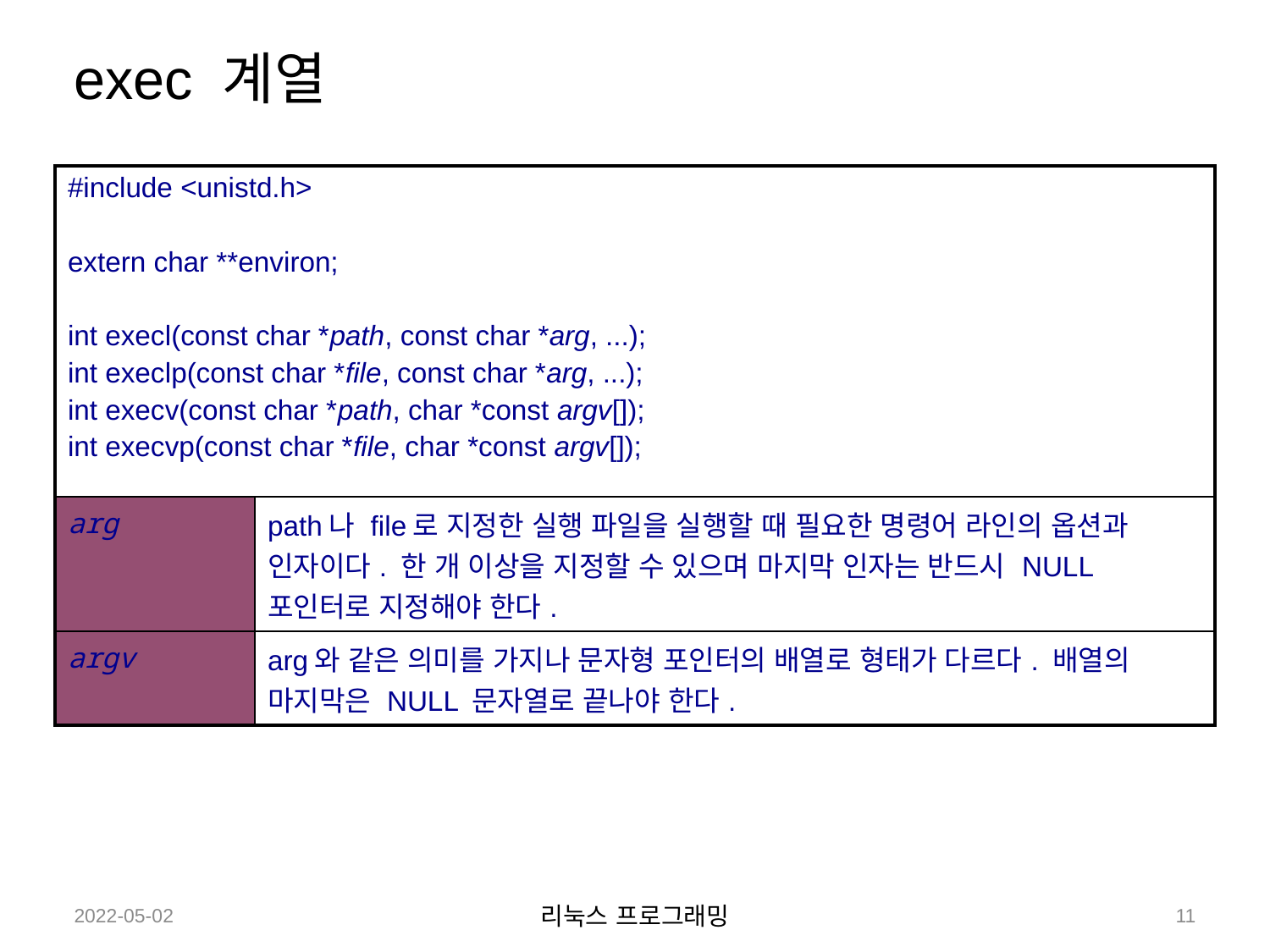

# exec 계열
| #include <unistd.h> extern char \*\*environ; int execl(const char \*path, const char \*arg, ...); int execlp(const char \*file, const char \*arg, ...); int execv(const char \*path, char \*const argv[]); int execvp(const char \*file, char \*const argv[]); |  |
| --- | --- |
| arg | path나 file로 지정한 실행 파일을 실행할 때 필요한 명령어 라인의 옵션과 인자이다. 한 개 이상을 지정할 수 있으며 마지막 인자는 반드시 NULL 포인터로 지정해야 한다. |
| argv | arg와 같은 의미를 가지나 문자형 포인터의 배열로 형태가 다르다. 배열의 마지막은 NULL 문자열로 끝나야 한다. |
2022-05-02
리눅스 프로그래밍
11